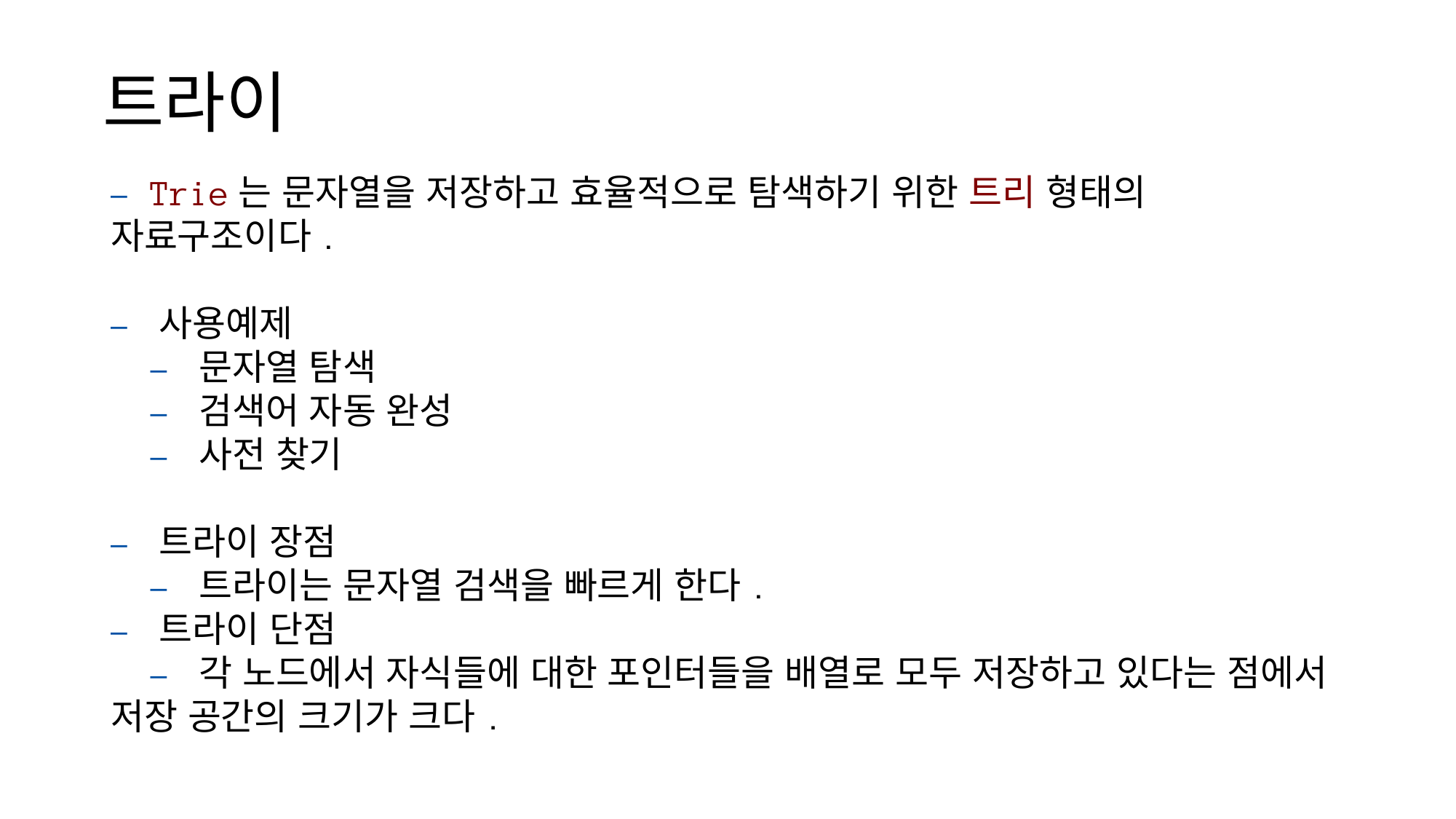

# 트라이
- Trie는 문자열을 저장하고 효율적으로 탐색하기 위한 트리 형태의 자료구조이다.
- 사용예제
  - 문자열 탐색
  - 검색어 자동 완성
  - 사전 찾기
- 트라이 장점
  - 트라이는 문자열 검색을 빠르게 한다.
- 트라이 단점
  - 각 노드에서 자식들에 대한 포인터들을 배열로 모두 저장하고 있다는 점에서 저장 공간의 크기가 크다.